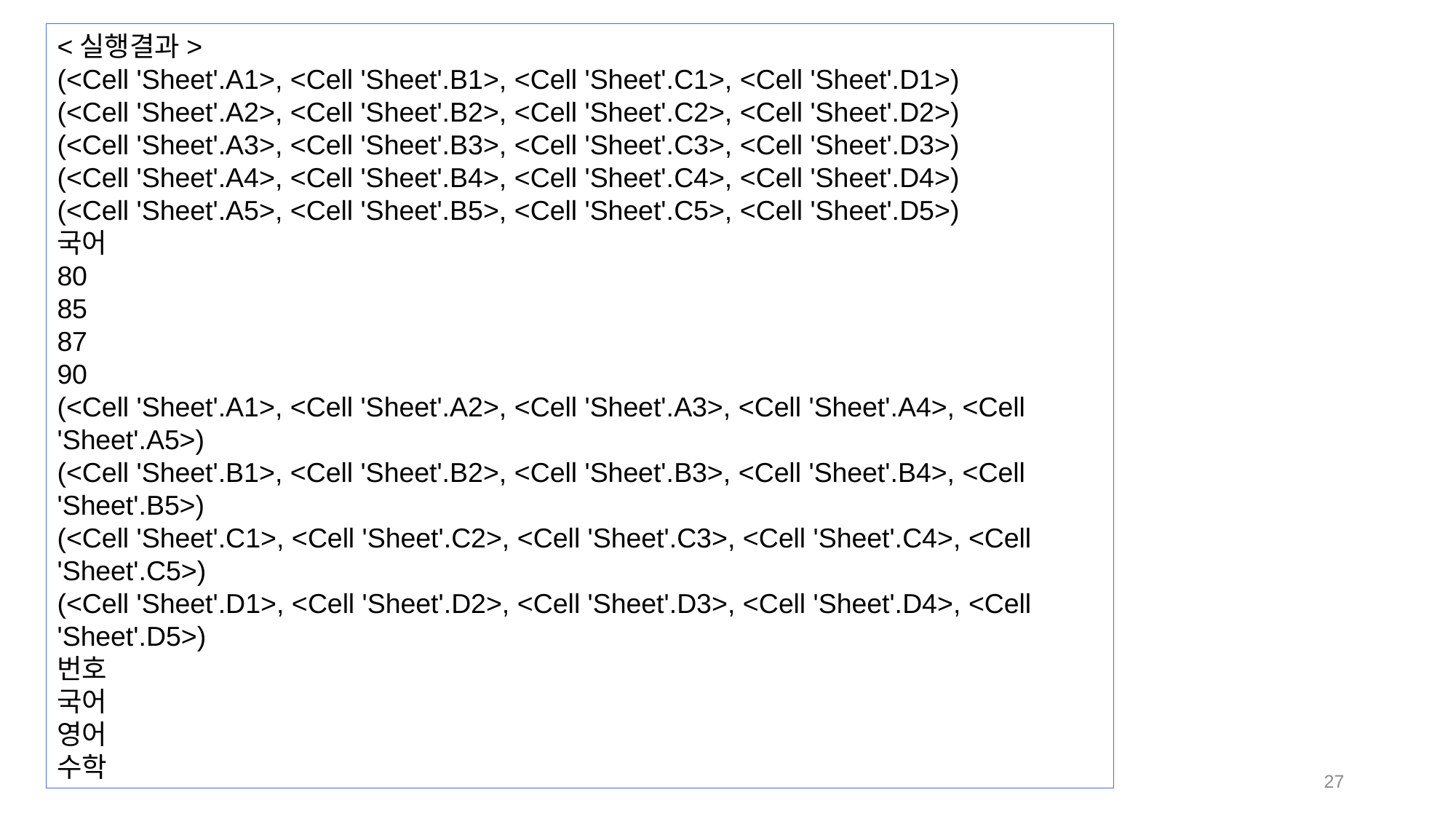

<실행결과>
(<Cell 'Sheet'.A1>, <Cell 'Sheet'.B1>, <Cell 'Sheet'.C1>, <Cell 'Sheet'.D1>)
(<Cell 'Sheet'.A2>, <Cell 'Sheet'.B2>, <Cell 'Sheet'.C2>, <Cell 'Sheet'.D2>)
(<Cell 'Sheet'.A3>, <Cell 'Sheet'.B3>, <Cell 'Sheet'.C3>, <Cell 'Sheet'.D3>)
(<Cell 'Sheet'.A4>, <Cell 'Sheet'.B4>, <Cell 'Sheet'.C4>, <Cell 'Sheet'.D4>)
(<Cell 'Sheet'.A5>, <Cell 'Sheet'.B5>, <Cell 'Sheet'.C5>, <Cell 'Sheet'.D5>)
국어
80
85
87
90
(<Cell 'Sheet'.A1>, <Cell 'Sheet'.A2>, <Cell 'Sheet'.A3>, <Cell 'Sheet'.A4>, <Cell 'Sheet'.A5>)
(<Cell 'Sheet'.B1>, <Cell 'Sheet'.B2>, <Cell 'Sheet'.B3>, <Cell 'Sheet'.B4>, <Cell 'Sheet'.B5>)
(<Cell 'Sheet'.C1>, <Cell 'Sheet'.C2>, <Cell 'Sheet'.C3>, <Cell 'Sheet'.C4>, <Cell 'Sheet'.C5>)
(<Cell 'Sheet'.D1>, <Cell 'Sheet'.D2>, <Cell 'Sheet'.D3>, <Cell 'Sheet'.D4>, <Cell 'Sheet'.D5>)
번호
국어
영어
수학
27